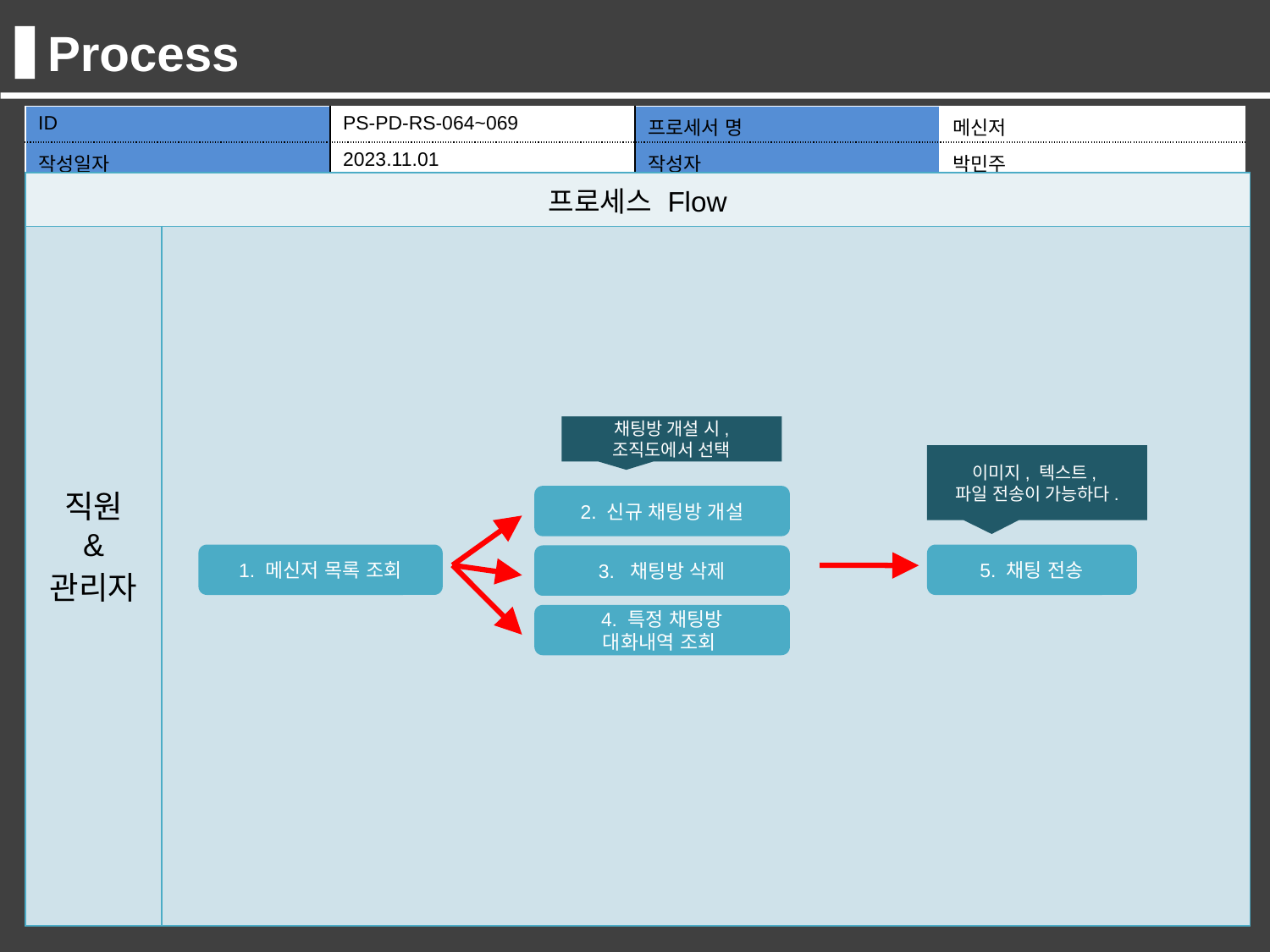

Process

| ID | PS-PD-RS-064~069 | 프로세서 명 | 메신저 |
| --- | --- | --- | --- |
| 작성일자 | 2023.11.01 | 작성자 | 박민주 |
| 프로세스 Flow |  |
| --- | --- |
| 직원 & 관리자 |  |
채팅방 개설 시,
조직도에서 선택
이미지, 텍스트,
파일 전송이 가능하다.
2. 신규 채팅방 개설
1. 메신저 목록 조회
5. 채팅 전송
3.  채팅방 삭제
4. 특정 채팅방
대화내역 조회